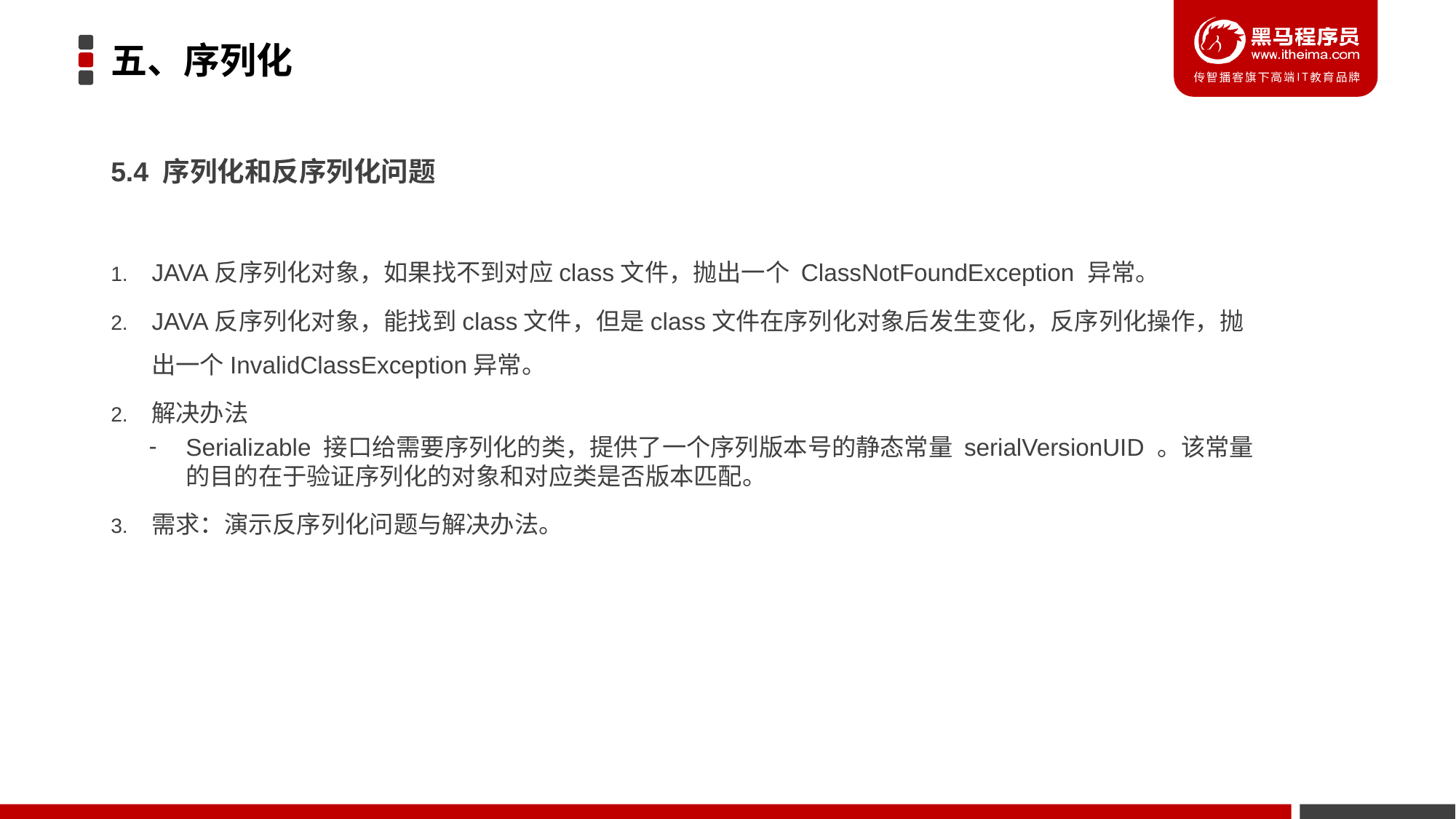

# 五、序列化
5.4 序列化和反序列化问题
JAVA反序列化对象，如果找不到对应class文件，抛出一个 ClassNotFoundException 异常。
JAVA反序列化对象，能找到class文件，但是class文件在序列化对象后发生变化，反序列化操作，抛出一个InvalidClassException异常。
解决办法
Serializable 接口给需要序列化的类，提供了一个序列版本号的静态常量 serialVersionUID 。该常量的目的在于验证序列化的对象和对应类是否版本匹配。
需求：演示反序列化问题与解决办法。